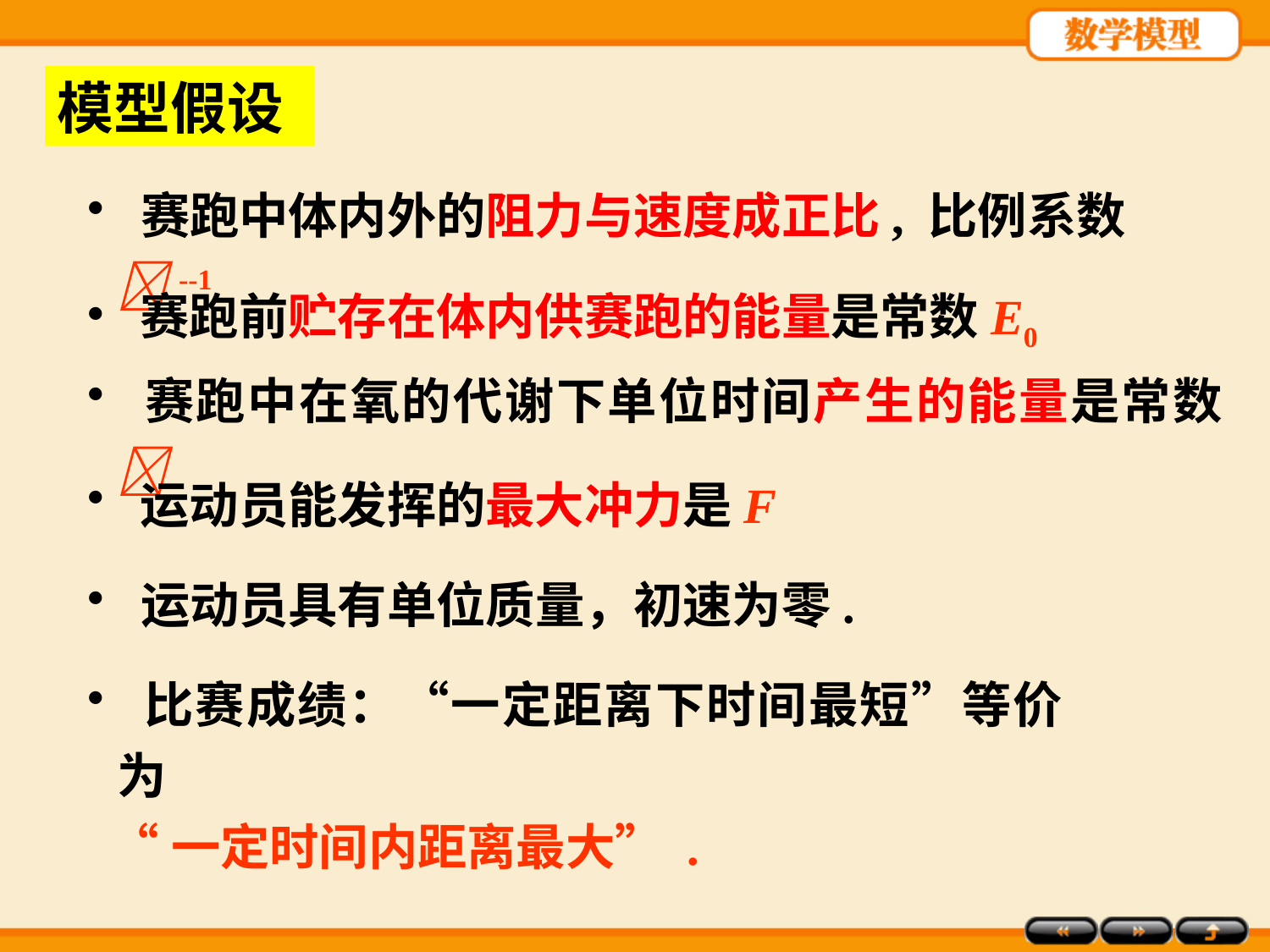

模型假设
 赛跑中体内外的阻力与速度成正比, 比例系数τ--1
 赛跑前贮存在体内供赛跑的能量是常数E0
 赛跑中在氧的代谢下单位时间产生的能量是常数σ
 运动员能发挥的最大冲力是F
 运动员具有单位质量，初速为零.
 比赛成绩：“一定距离下时间最短”等价为
  “一定时间内距离最大” .